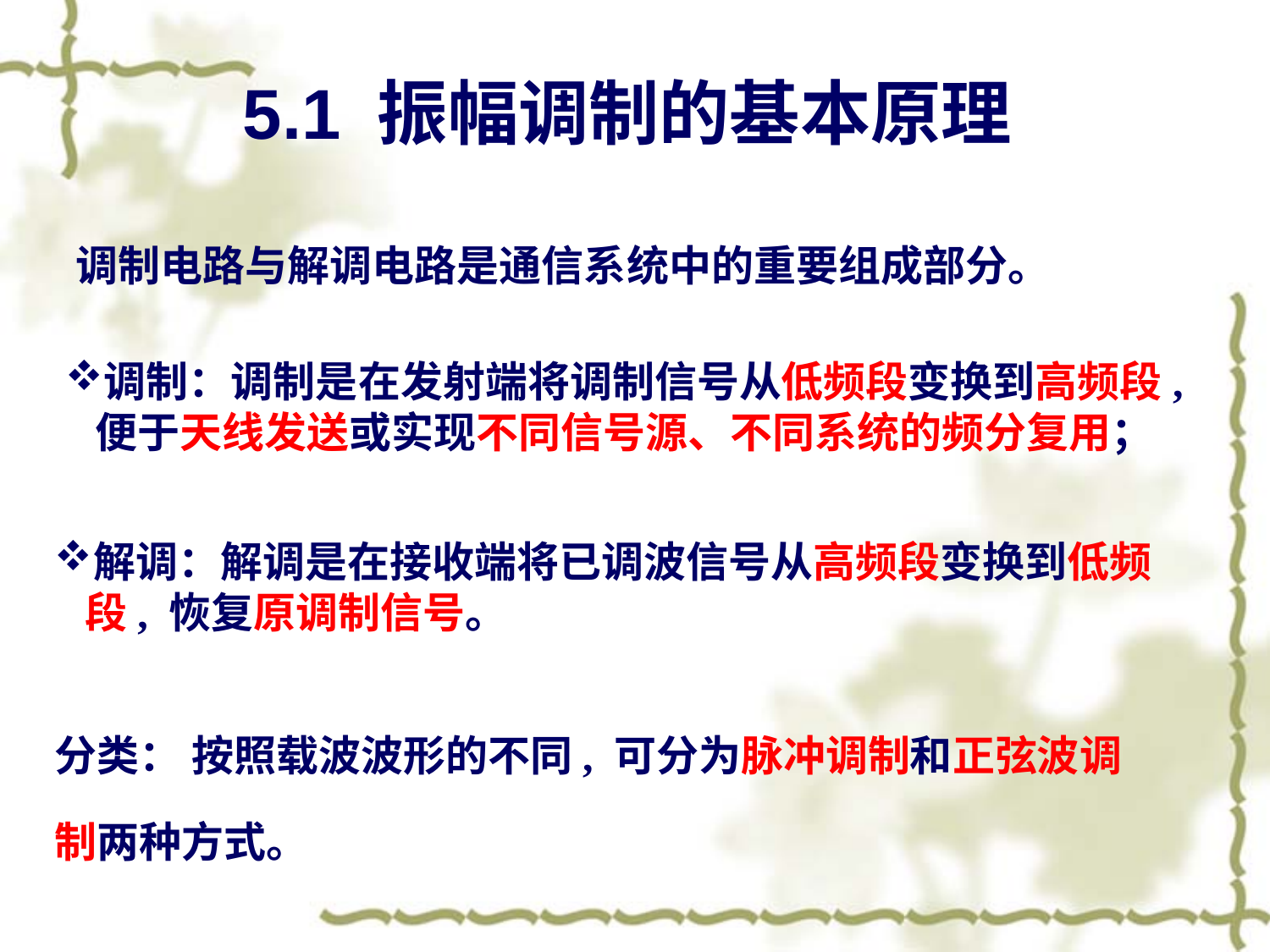

5.1 振幅调制的基本原理
调制电路与解调电路是通信系统中的重要组成部分。
调制：调制是在发射端将调制信号从低频段变换到高频段, 便于天线发送或实现不同信号源、不同系统的频分复用；
解调：解调是在接收端将已调波信号从高频段变换到低频段, 恢复原调制信号。
分类： 按照载波波形的不同, 可分为脉冲调制和正弦波调制两种方式。